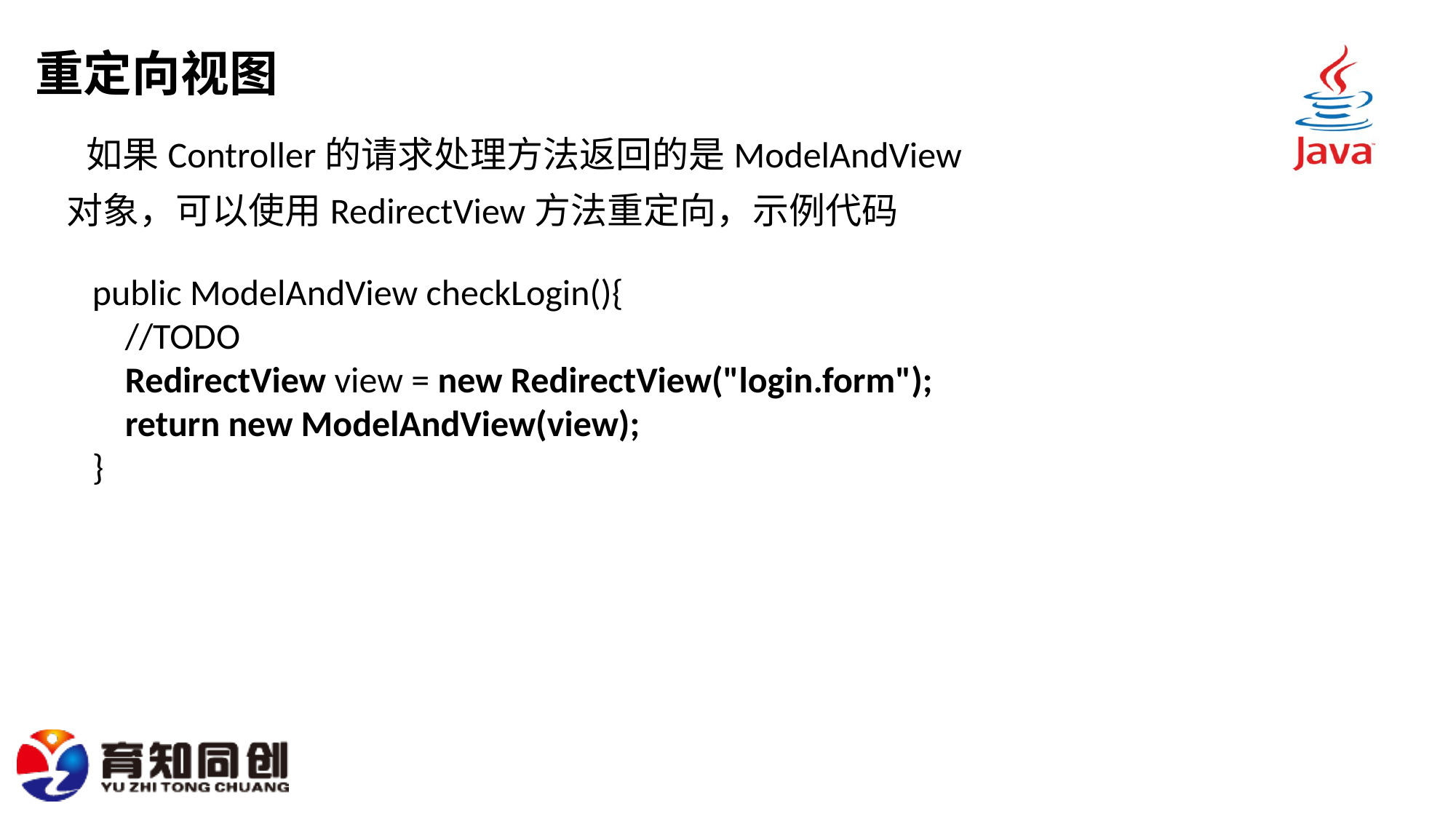

# 重定向视图
 如果Controller的请求处理方法返回的是ModelAndView
对象，可以使用RedirectView方法重定向，示例代码
public ModelAndView checkLogin(){
    //TODO
    RedirectView view = new RedirectView("login.form");
    return new ModelAndView(view);
}